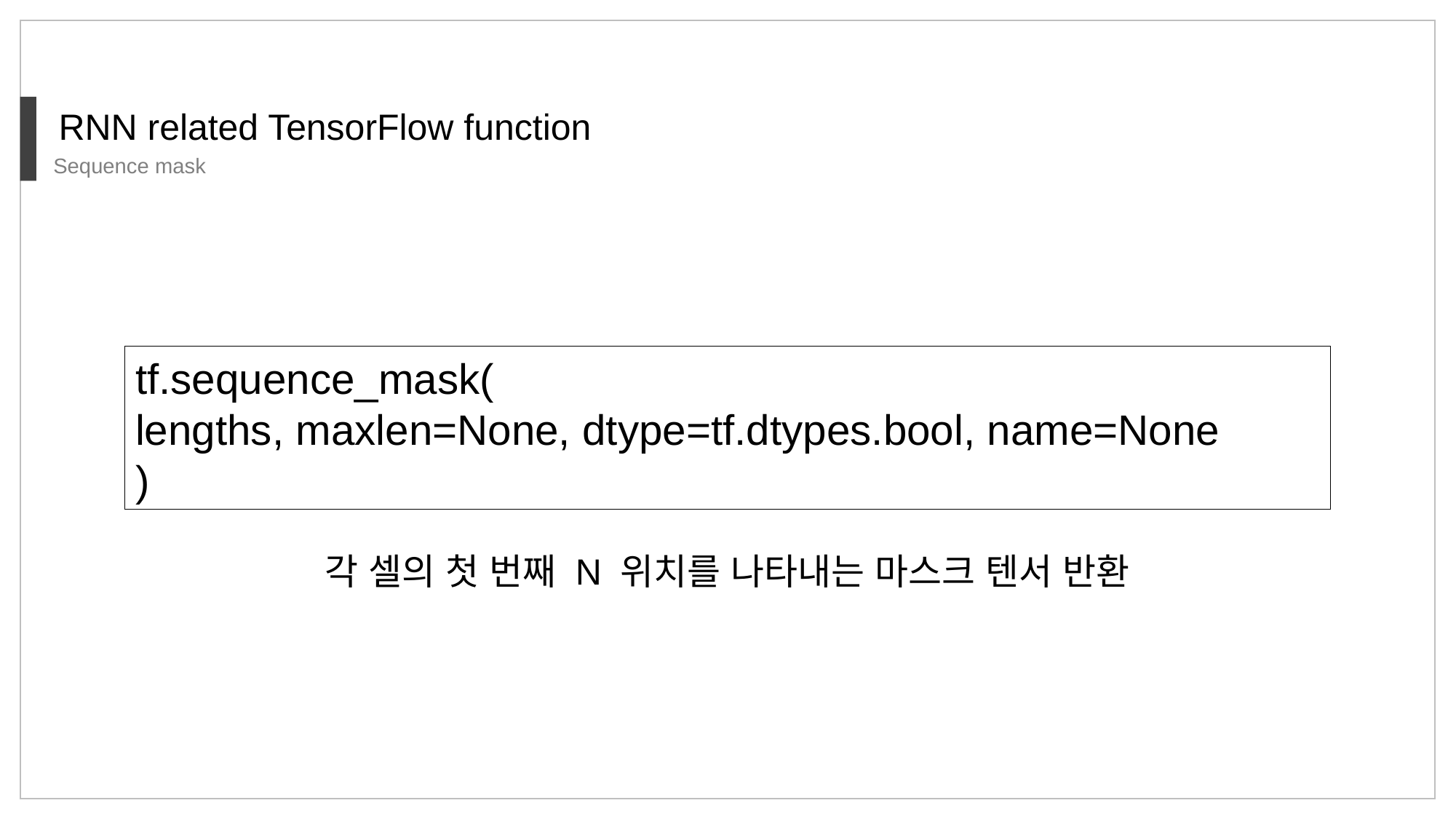

RNN related TensorFlow function
Sequence mask
tf.sequence_mask(
lengths, maxlen=None, dtype=tf.dtypes.bool, name=None
)
각 셀의 첫 번째 N 위치를 나타내는 마스크 텐서 반환